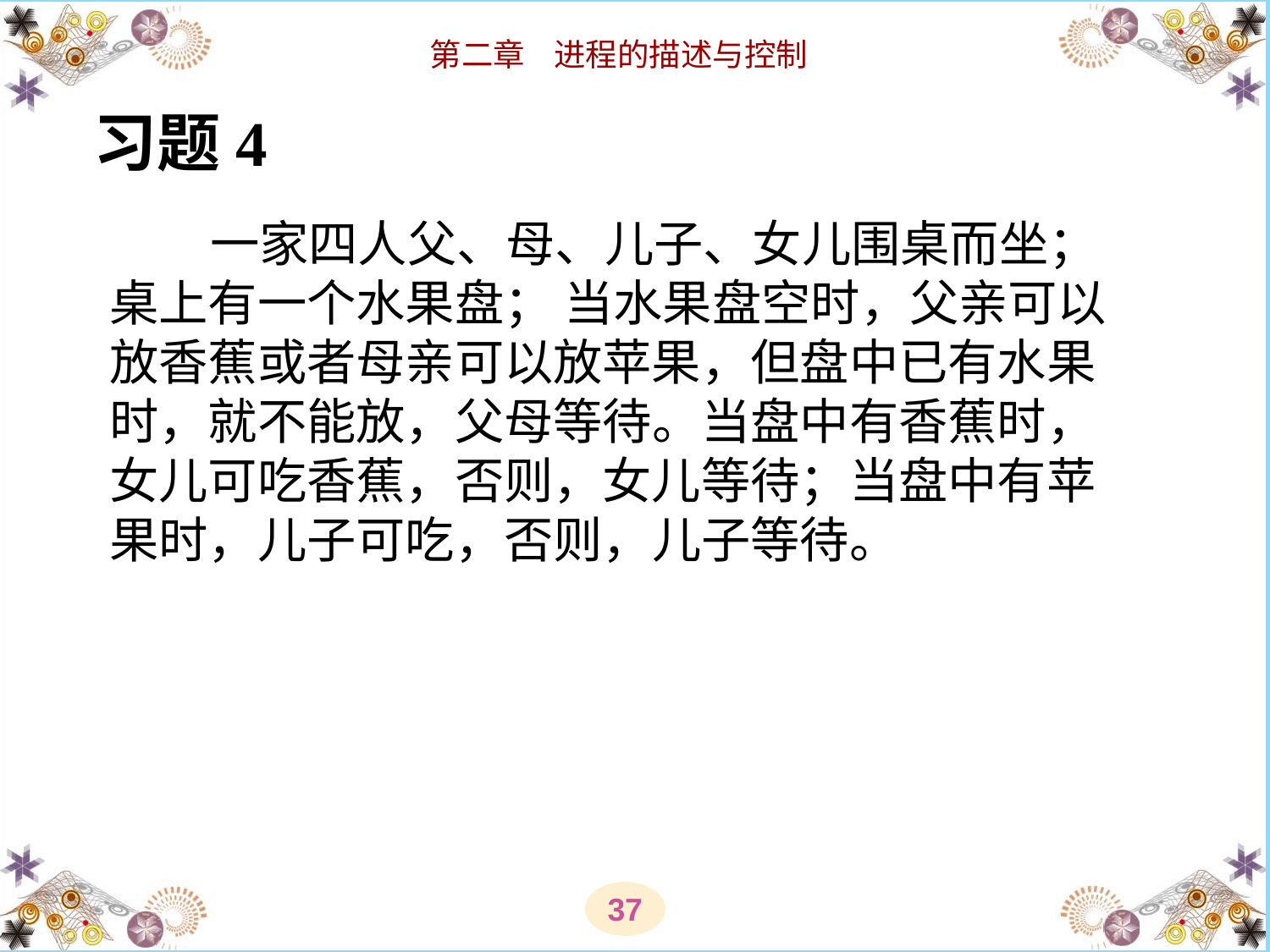

习题4
一家四人父、母、儿子、女儿围桌而坐；桌上有一个水果盘； 当水果盘空时，父亲可以放香蕉或者母亲可以放苹果，但盘中已有水果时，就不能放，父母等待。当盘中有香蕉时，女儿可吃香蕉，否则，女儿等待；当盘中有苹果时，儿子可吃，否则，儿子等待。